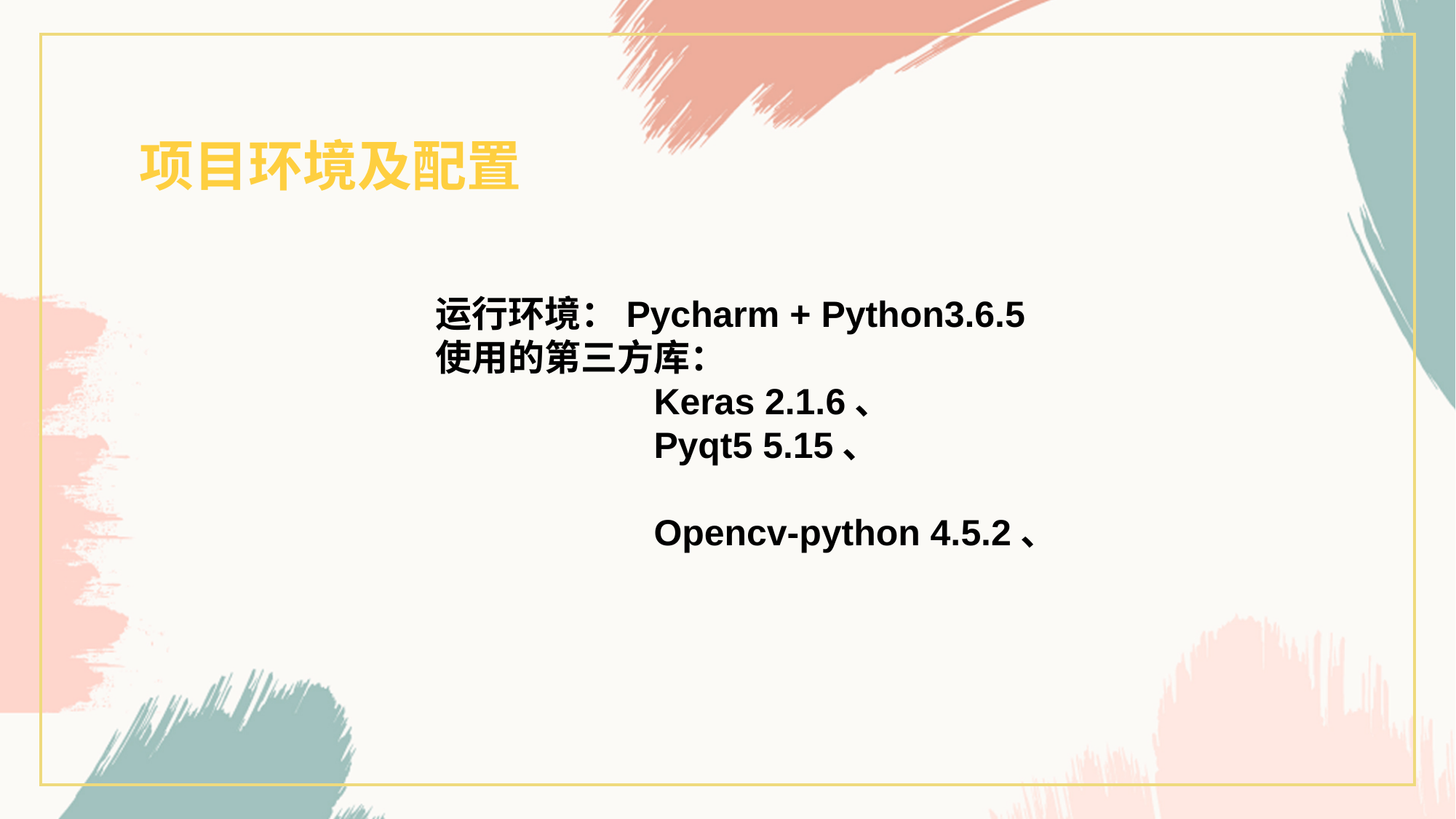

项目环境及配置
运行环境：Pycharm + Python3.6.5
使用的第三方库：
		Keras 2.1.6、
		Pyqt5 5.15、
		Opencv-python 4.5.2、